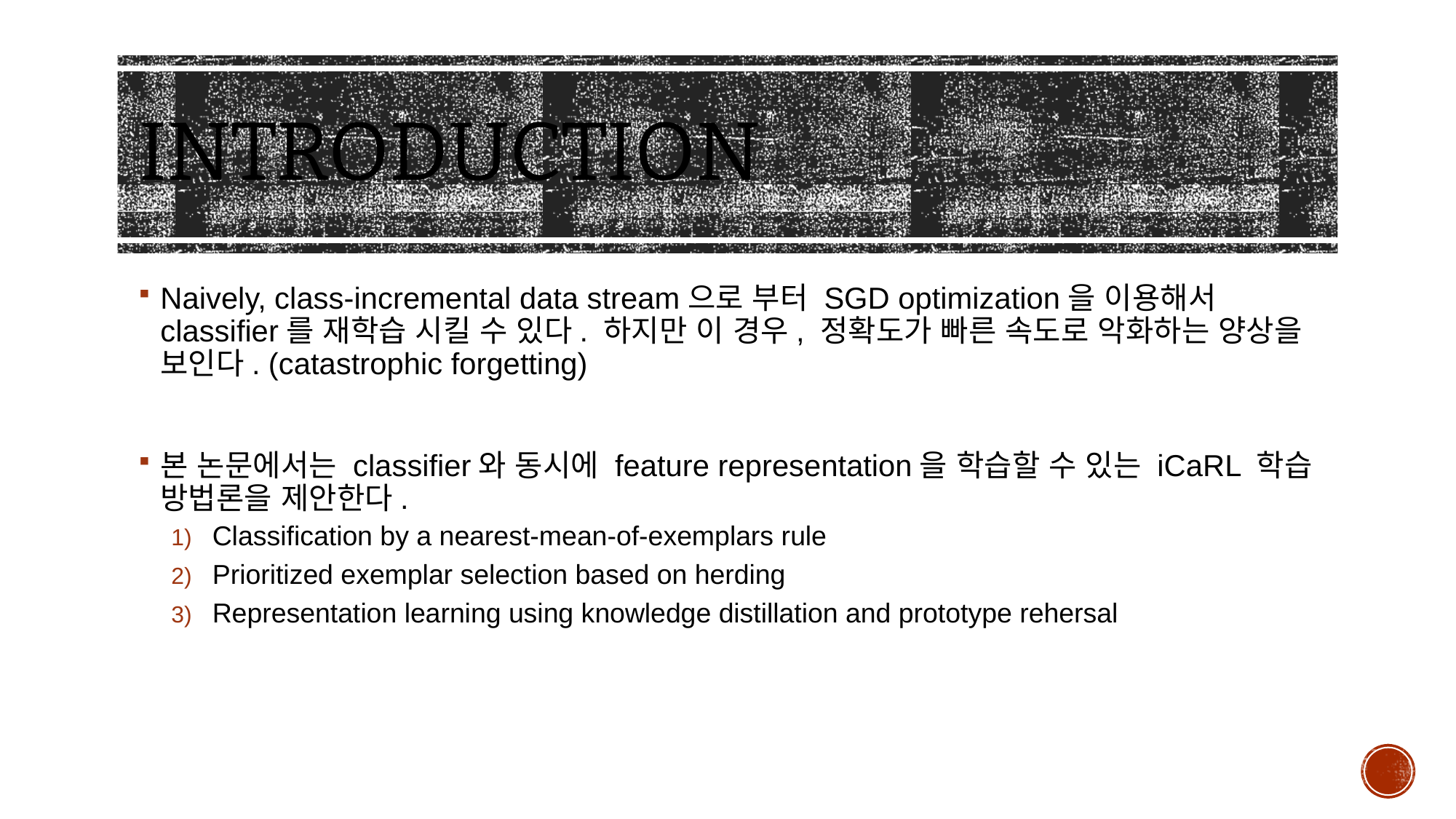

# introduction

Naively, class-incremental data stream으로 부터 SGD optimization을 이용해서 classifier를 재학습 시킬 수 있다. 하지만 이 경우, 정확도가 빠른 속도로 악화하는 양상을 보인다. (catastrophic forgetting)

본 논문에서는 classifier와 동시에 feature representation을 학습할 수 있는 iCaRL 학습 방법론을 제안한다.
Classification by a nearest-mean-of-exemplars rule
Prioritized exemplar selection based on herding
Representation learning using knowledge distillation and prototype rehersal